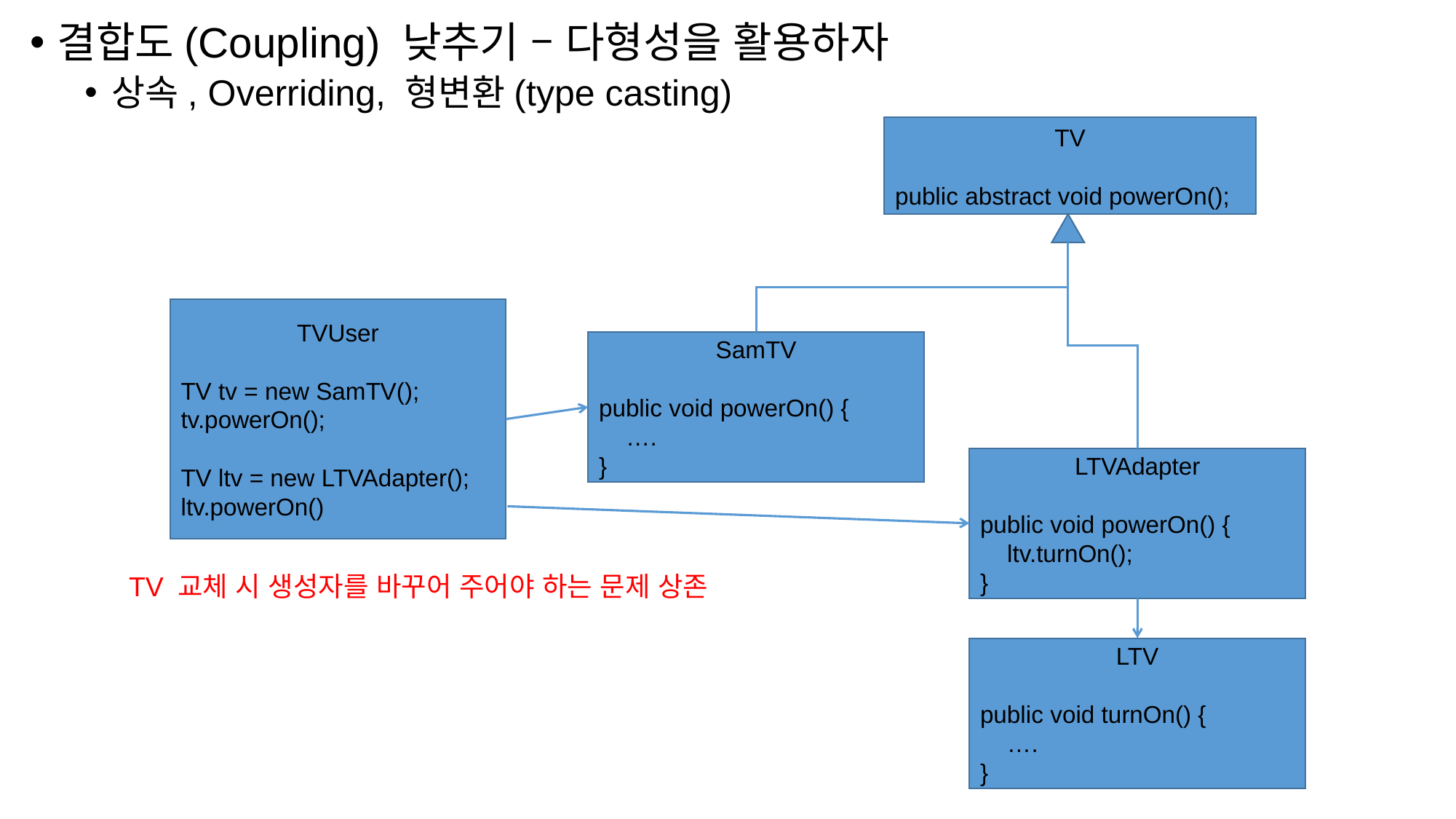

결합도(Coupling) 낮추기 – 다형성을 활용하자
상속, Overriding, 형변환(type casting)

TV

public abstract void powerOn();

TVUser

TV tv = new SamTV();
tv.powerOn();

TV ltv = new LTVAdapter();
ltv.powerOn()
SamTV

public void powerOn() {
    ….
}
LTVAdapter

public void powerOn() {
    ltv.turnOn();
}
TV 교체 시 생성자를 바꾸어 주어야 하는 문제 상존
LTV

public void turnOn() {
    ….
}